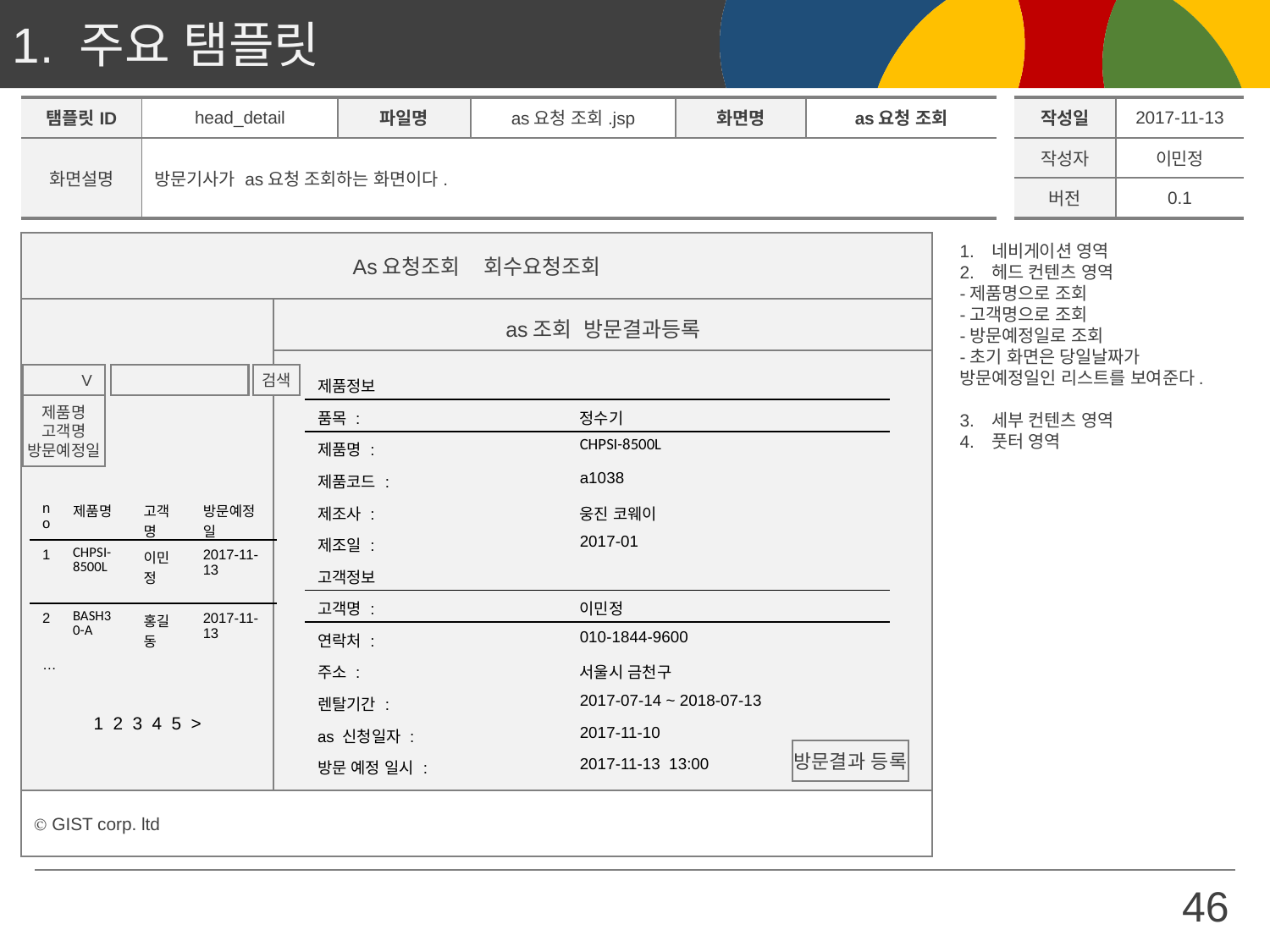

| 탬플릿ID | head\_detail | 파일명 | as요청 조회.jsp | 화면명 | as요청 조회 |  | 작성일 | 2017-11-13 |
| --- | --- | --- | --- | --- | --- | --- | --- | --- |
| 화면설명 | 방문기사가 as요청 조회하는 화면이다. |  |  |  |  |  | 작성자 | 이민정 |
|  |  |  |  |  |  |  | 버전 | 0.1 |
As요청조회    회수요청조회
네비게이션 영역
헤드 컨텐츠 영역
-제품명으로 조회
-고객명으로 조회
-방문예정일로 조회
-초기 화면은 당일날짜가 방문예정일인 리스트를 보여준다.

세부 컨텐츠 영역
풋터 영역

as조회  방문결과등록

검색
V

제품명
고객명
방문예정일
| 제품정보 |  |
| --- | --- |
| 품목 : | 정수기 |
| 제품명 : | CHPSI-8500L |
| 제품코드 : | a1038 |
| 제조사 : | 웅진 코웨이 |
| 제조일 : | 2017-01 |
| 고객정보 |  |
| 고객명 : | 이민정 |
| 연락처 : | 010-1844-9600 |
| 주소 : | 서울시 금천구 |
| 렌탈기간 : | 2017-07-14 ~ 2018-07-13 |
| as 신청일자 : | 2017-11-10 |
| 방문 예정 일시 : | 2017-11-13 13:00 |
| no | 제품명 | 고객명 | 방문예정일 |
| --- | --- | --- | --- |
| 1 | CHPSI-8500L | 이민정 | 2017-11-13 |
| 2 | BASH30-A | 홍길동 | 2017-11-13 |
| … |  |  |  |
1  2  3  4  5  >
방문결과 등록
Ⓒ GIST corp. ltd